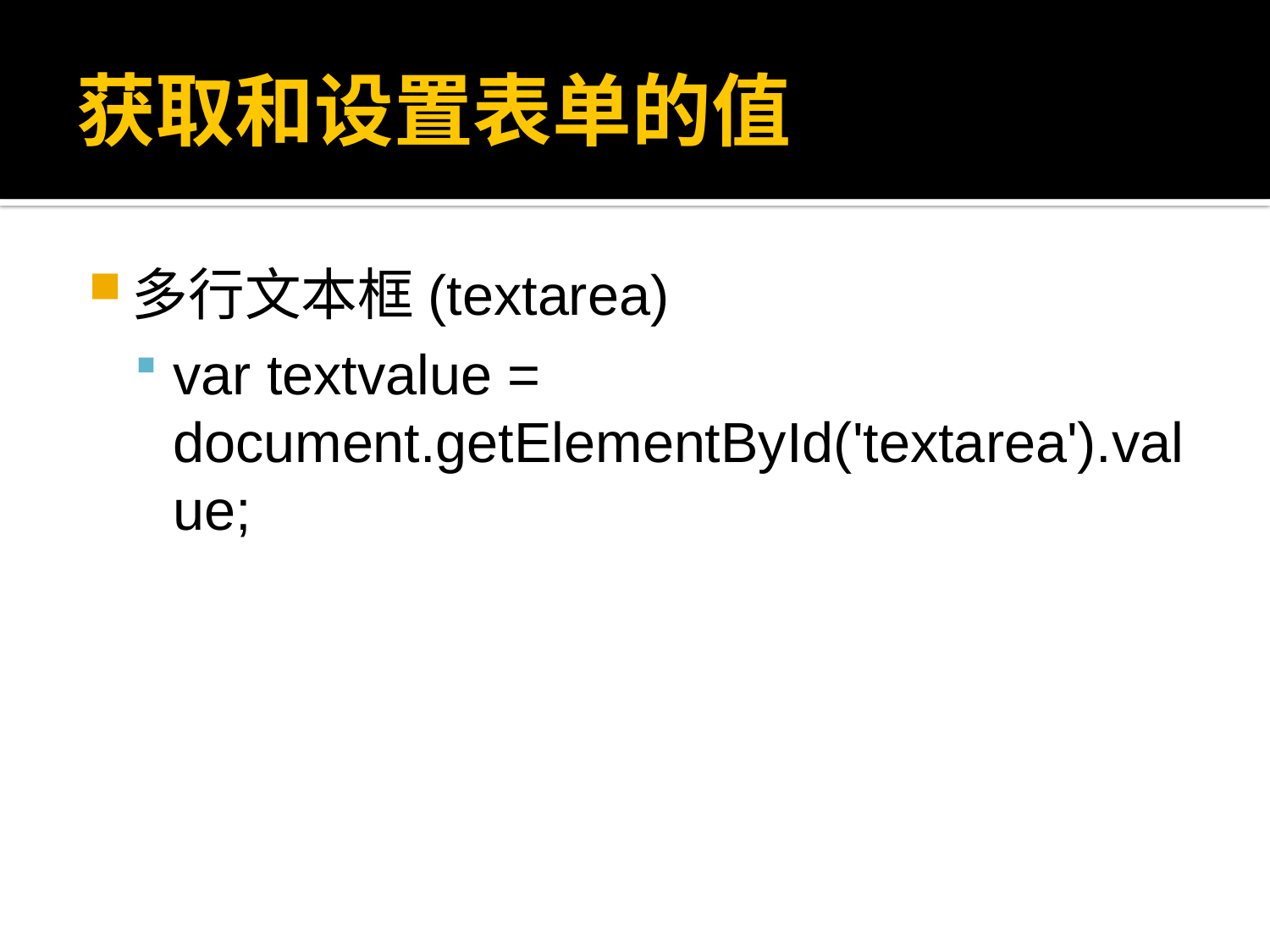

# 获取和设置表单的值
多行文本框(textarea)
var textvalue = document.getElementById('textarea').value;